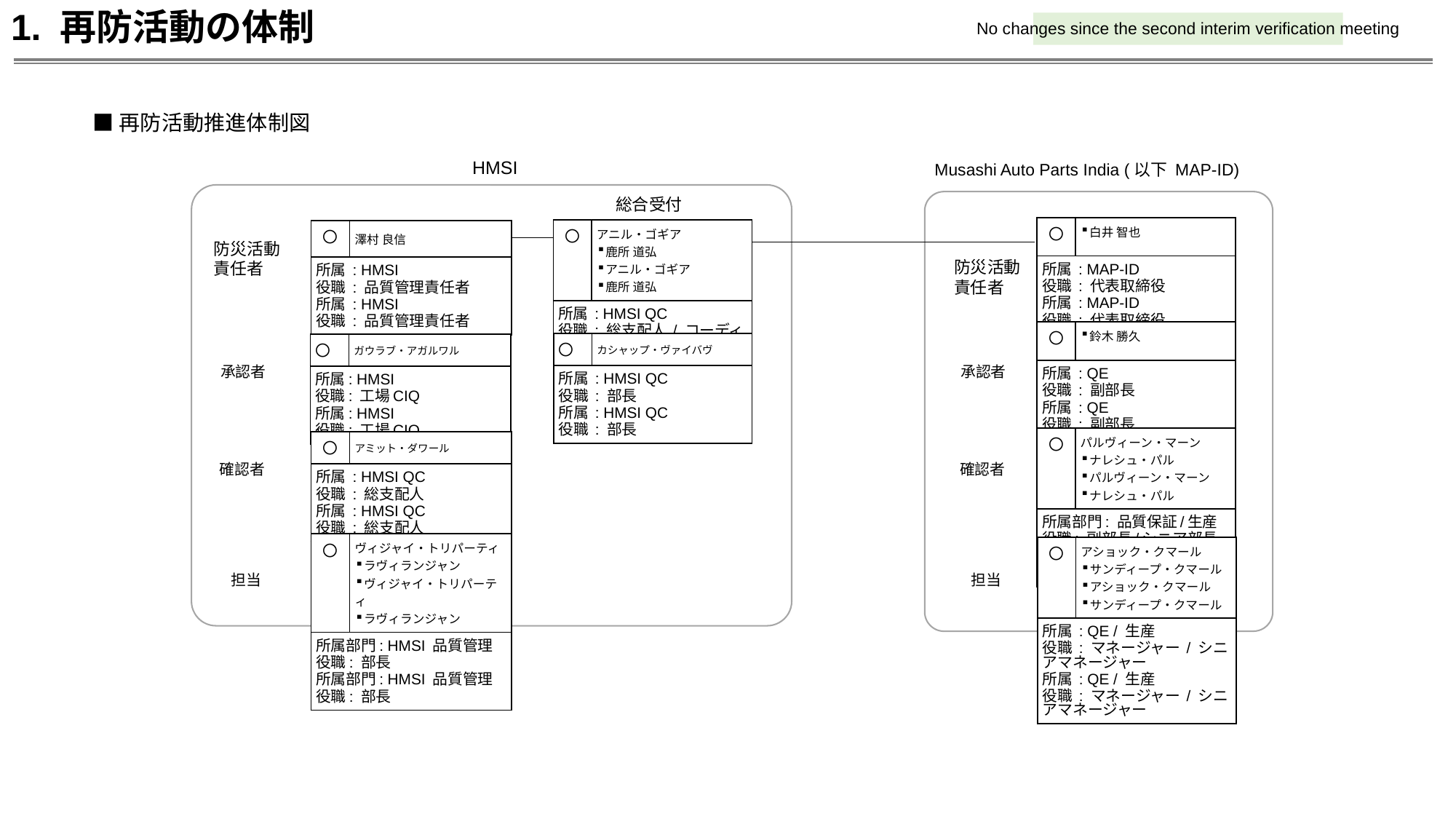

1. 再防活動の体制
1
No changes since the second interim verification meeting
■再防活動推進体制図
HMSI
Musashi Auto Parts India (以下 MAP-ID)

総合受付

| 〇 | 白井 智也 |
| --- | --- |
| 所属 : MAP-ID 役職 : 代表取締役 所属 : MAP-ID 役職 : 代表取締役 |  |
| 〇 | アニル・ゴギア 鹿所 道弘 アニル・ゴギア 鹿所 道弘 |
| --- | --- |
| 所属 : HMSI QC 役職 : 総支配人 / コーディネーター 所属 : HMSI QC 役職 : 総支配人 / コーディネーター |  |
| 〇 | 澤村 良信 |
| --- | --- |
| 所属 : HMSI 役職 : 品質管理責任者 所属 : HMSI 役職 : 品質管理責任者 |  |
防災活動責任者

防災活動責任者

| 〇 | 鈴木 勝久 |
| --- | --- |
| 所属 : QE 役職 : 副部長 所属 : QE 役職 : 副部長 |  |
| 〇 | カシャップ・ヴァイバヴ |
| --- | --- |
| 所属 : HMSI QC 役職 : 部長 所属 : HMSI QC 役職 : 部長 |  |
| 〇 | ガウラブ・アガルワル |
| --- | --- |
| 所属: HMSI 役職: 工場CIQ 所属: HMSI 役職: 工場CIQ |  |
承認者
承認者
| 〇 | パルヴィーン・マーン ナレシュ・パル パルヴィーン・マーン ナレシュ・パル |
| --- | --- |
| 所属部門: 品質保証/生産 役職: 副部長/シニア部長 所属部門: 品質保証/生産 役職: 副部長/シニア部長 |  |
| 〇 | アミット・ダワール |
| --- | --- |
| 所属 : HMSI QC 役職 : 総支配人 所属 : HMSI QC 役職 : 総支配人 |  |
確認者
確認者
| 〇 | ヴィジャイ・トリパーティ ラヴィランジャン ヴィジャイ・トリパーティ ラヴィランジャン |
| --- | --- |
| 所属部門: HMSI 品質管理 役職: 部長 所属部門: HMSI 品質管理 役職: 部長 |  |
| 〇 | アショック・クマール サンディープ・クマール アショック・クマール サンディープ・クマール |
| --- | --- |
| 所属 : QE / 生産 役職 : マネージャー / シニアマネージャー 所属 : QE / 生産 役職 : マネージャー / シニアマネージャー |  |
担当
担当